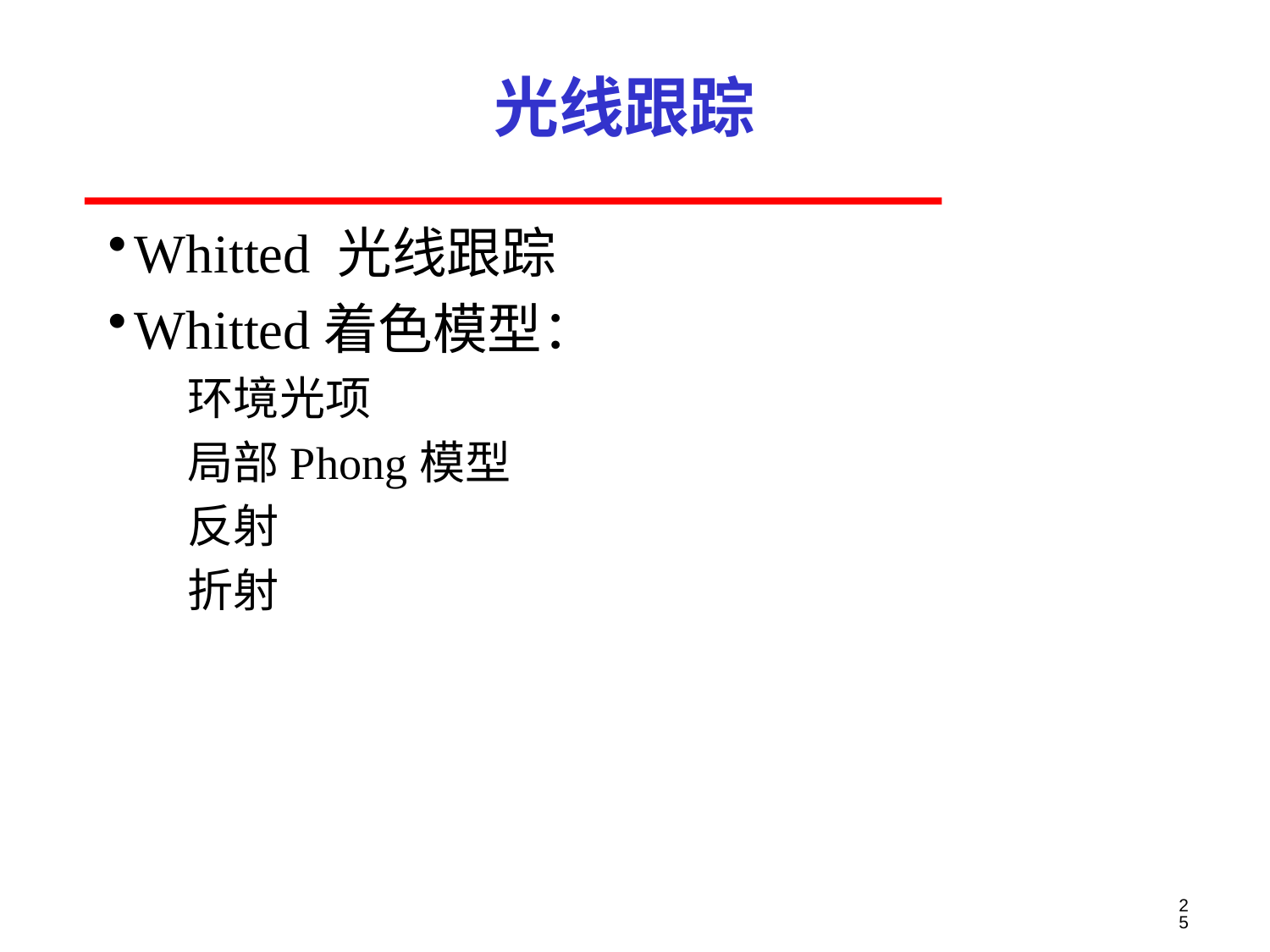

# 光线跟踪
Whitted 光线跟踪
Whitted着色模型：
环境光项
局部Phong模型
反射
折射

25